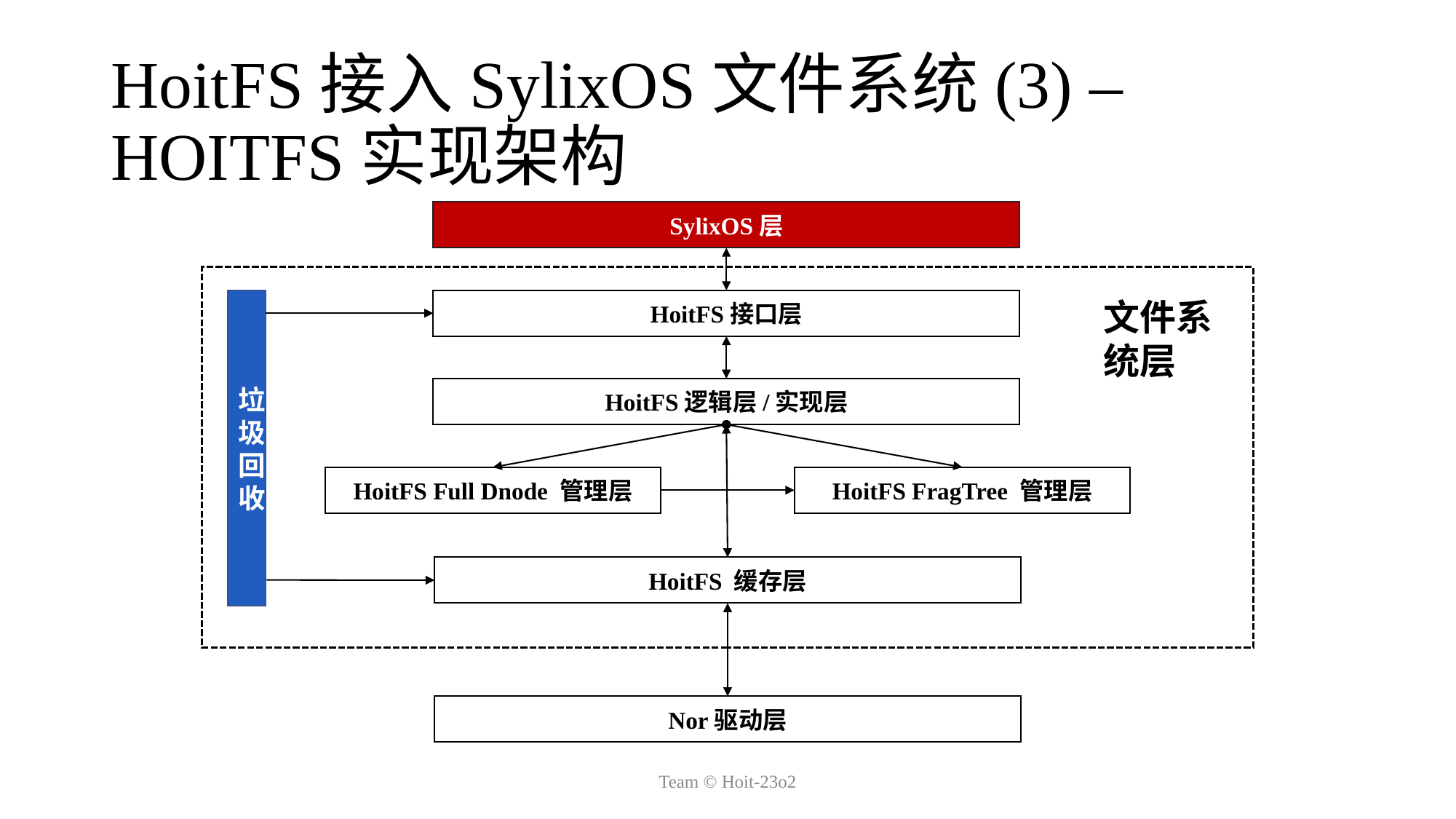

# HoitFS接入SylixOS文件系统(3) – HOITFS实现架构

SylixOS层

文件系统层
HoitFS接口层
垃圾回收
HoitFS逻辑层/实现层
HoitFS Full Dnode 管理层
HoitFS FragTree 管理层
HoitFS 缓存层
Nor驱动层
Team © Hoit-23o2